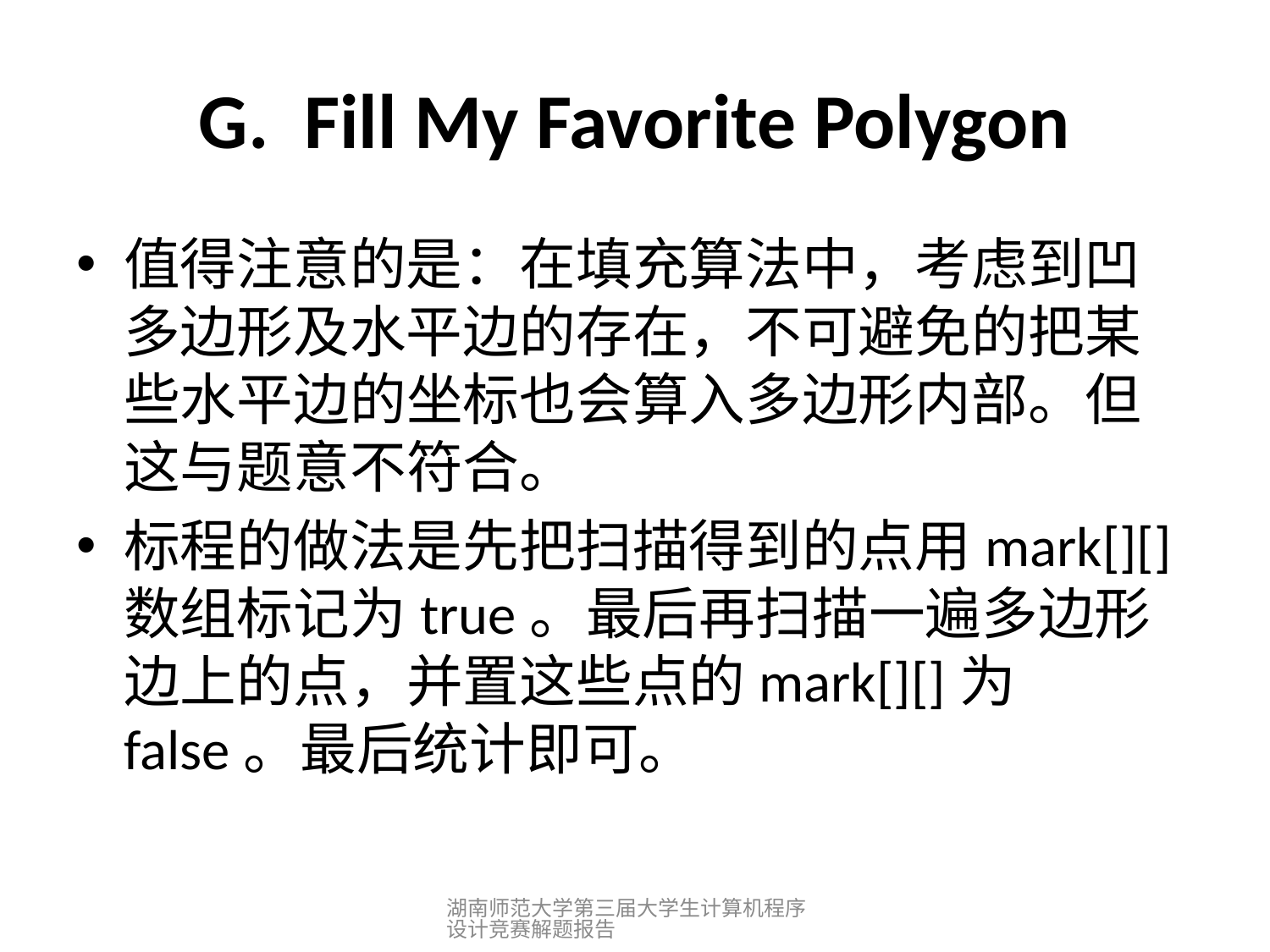

# G.  Fill My Favorite Polygon
值得注意的是：在填充算法中，考虑到凹多边形及水平边的存在，不可避免的把某些水平边的坐标也会算入多边形内部。但这与题意不符合。
标程的做法是先把扫描得到的点用mark[][]数组标记为true。最后再扫描一遍多边形边上的点，并置这些点的mark[][]为false。最后统计即可。
湖南师范大学第三届大学生计算机程序设计竞赛解题报告